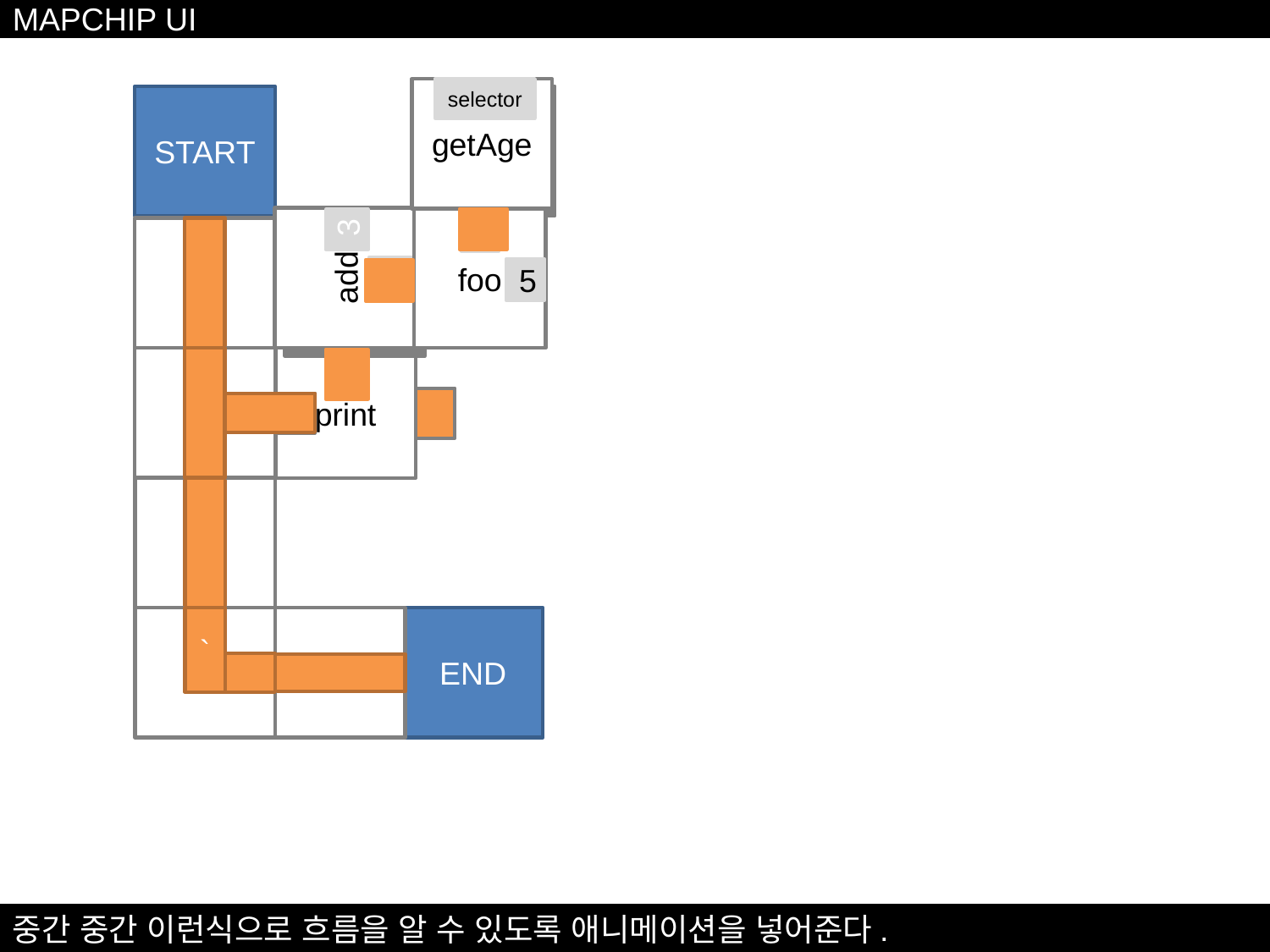

MAPCHIP UI
getAge
selector

START

foo

5

add
3
5

print

3

END

`

중간 중간 이런식으로 흐름을 알 수 있도록 애니메이션을 넣어준다.